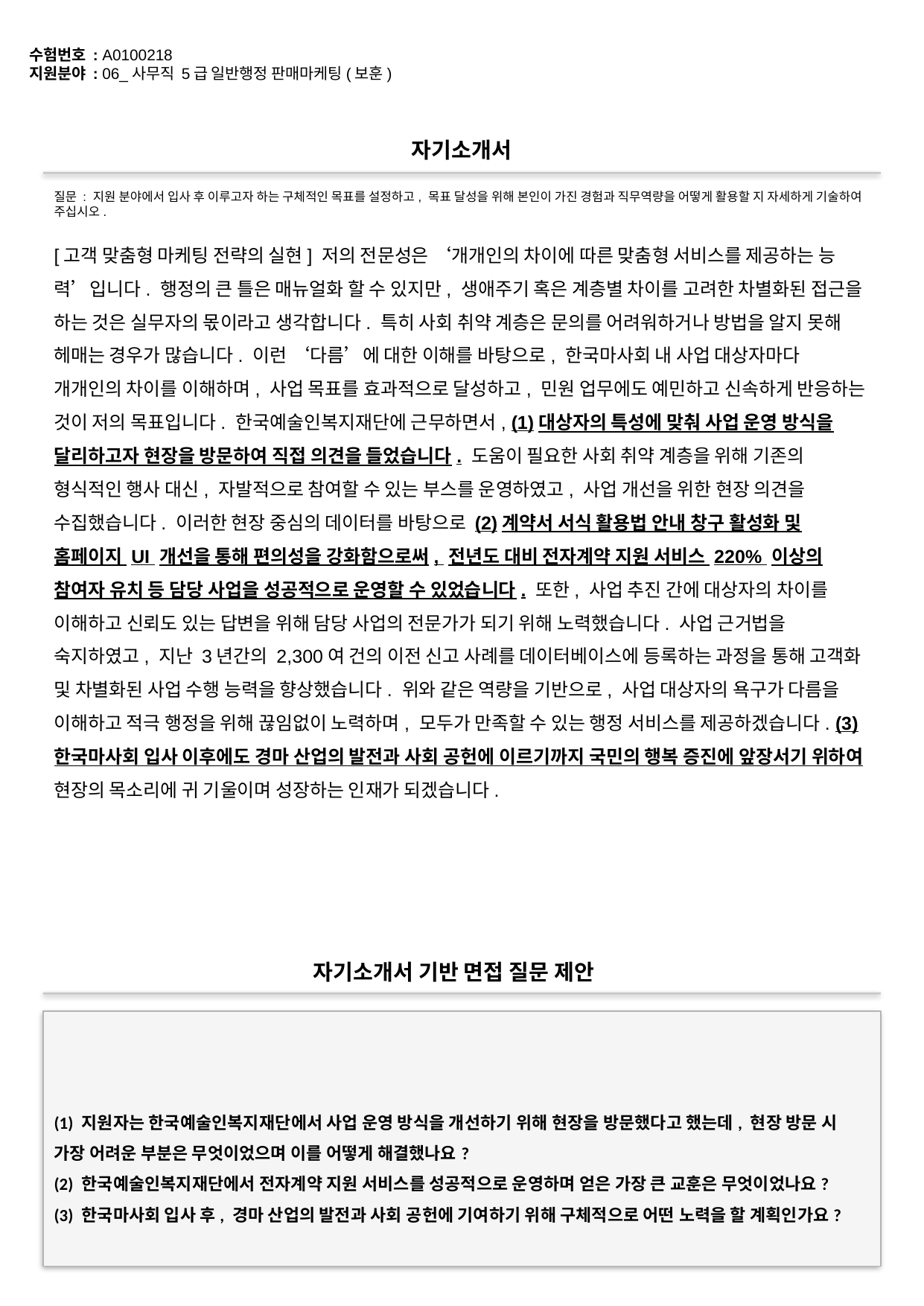

수험번호 : A0100218
지원분야 : 06_사무직 5급 일반행정 판매마케팅(보훈)
#

자기소개서

질문 : 지원 분야에서 입사 후 이루고자 하는 구체적인 목표를 설정하고, 목표 달성을 위해 본인이 가진 경험과 직무역량을 어떻게 활용할 지 자세하게 기술하여 주십시오.

[고객 맞춤형 마케팅 전략의 실현] 저의 전문성은 ‘개개인의 차이에 따른 맞춤형 서비스를 제공하는 능력’입니다. 행정의 큰 틀은 매뉴얼화 할 수 있지만, 생애주기 혹은 계층별 차이를 고려한 차별화된 접근을 하는 것은 실무자의 몫이라고 생각합니다. 특히 사회 취약 계층은 문의를 어려워하거나 방법을 알지 못해 헤매는 경우가 많습니다. 이런 ‘다름’에 대한 이해를 바탕으로, 한국마사회 내 사업 대상자마다 개개인의 차이를 이해하며, 사업 목표를 효과적으로 달성하고, 민원 업무에도 예민하고 신속하게 반응하는 것이 저의 목표입니다. 한국예술인복지재단에 근무하면서, (1)대상자의 특성에 맞춰 사업 운영 방식을 달리하고자 현장을 방문하여 직접 의견을 들었습니다. 도움이 필요한 사회 취약 계층을 위해 기존의 형식적인 행사 대신, 자발적으로 참여할 수 있는 부스를 운영하였고, 사업 개선을 위한 현장 의견을 수집했습니다. 이러한 현장 중심의 데이터를 바탕으로 (2)계약서 서식 활용법 안내 창구 활성화 및 홈페이지 UI 개선을 통해 편의성을 강화함으로써, 전년도 대비 전자계약 지원 서비스 220% 이상의 참여자 유치 등 담당 사업을 성공적으로 운영할 수 있었습니다. 또한, 사업 추진 간에 대상자의 차이를 이해하고 신뢰도 있는 답변을 위해 담당 사업의 전문가가 되기 위해 노력했습니다. 사업 근거법을 숙지하였고, 지난 3년간의 2,300여 건의 이전 신고 사례를 데이터베이스에 등록하는 과정을 통해 고객화 및 차별화된 사업 수행 능력을 향상했습니다. 위와 같은 역량을 기반으로, 사업 대상자의 욕구가 다름을 이해하고 적극 행정을 위해 끊임없이 노력하며, 모두가 만족할 수 있는 행정 서비스를 제공하겠습니다. (3)한국마사회 입사 이후에도 경마 산업의 발전과 사회 공헌에 이르기까지 국민의 행복 증진에 앞장서기 위하여 현장의 목소리에 귀 기울이며 성장하는 인재가 되겠습니다.

자기소개서 기반 면접 질문 제안

(1) 지원자는 한국예술인복지재단에서 사업 운영 방식을 개선하기 위해 현장을 방문했다고 했는데, 현장 방문 시 가장 어려운 부분은 무엇이었으며 이를 어떻게 해결했나요?
(2) 한국예술인복지재단에서 전자계약 지원 서비스를 성공적으로 운영하며 얻은 가장 큰 교훈은 무엇이었나요?
(3) 한국마사회 입사 후, 경마 산업의 발전과 사회 공헌에 기여하기 위해 구체적으로 어떤 노력을 할 계획인가요?